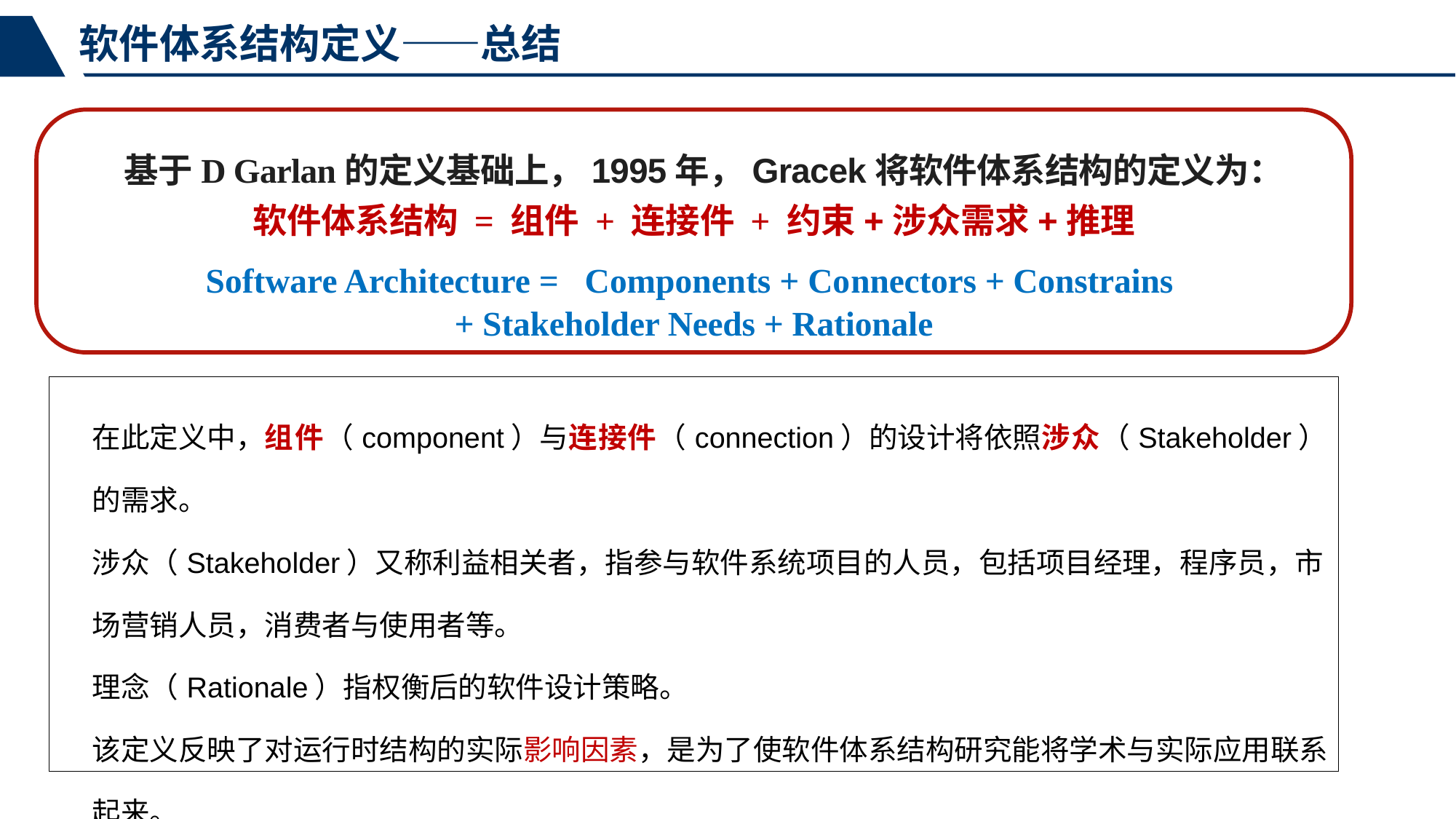

软件体系结构定义——总结

基于D Garlan的定义基础上，1995年，Gracek将软件体系结构的定义为：
软件体系结构 = 组件 + 连接件 + 约束+涉众需求+推理

Software Architecture =   Components + Connectors + Constrains

+ Stakeholder Needs + Rationale
| 在此定义中，组件（component）与连接件（connection）的设计将依照涉众（Stakeholder） 的需求。 涉众（Stakeholder）又称利益相关者，指参与软件系统项目的人员，包括项目经理，程序员，市场营销人员，消费者与使用者等。 理念（Rationale）指权衡后的软件设计策略。 该定义反映了对运行时结构的实际影响因素，是为了使软件体系结构研究能将学术与实际应用联系起来。 |
| --- |